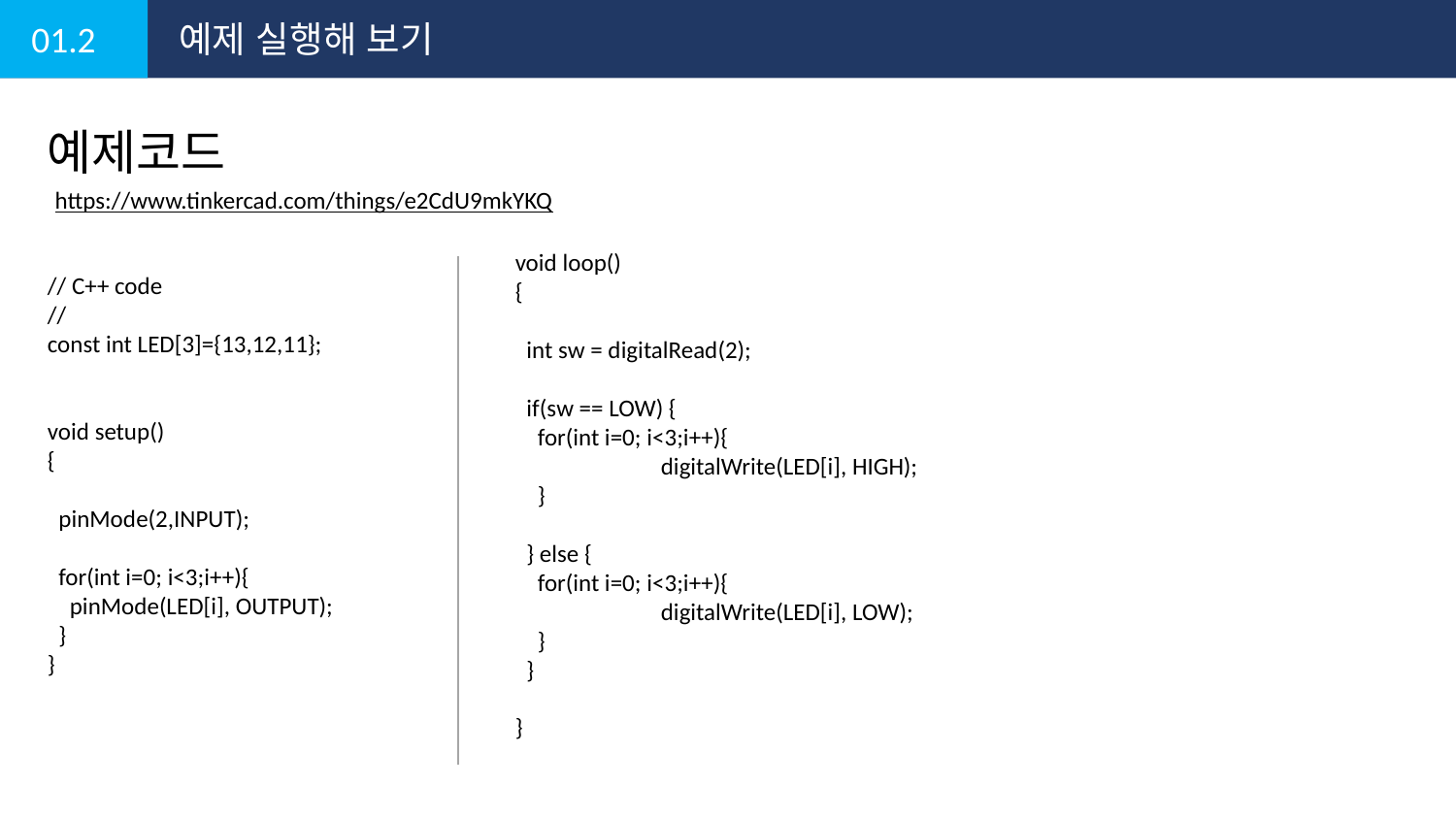

01.2
예제 실행해 보기
예제코드
https://www.tinkercad.com/things/e2CdU9mkYKQ
void loop()
{

  int sw = digitalRead(2);

  if(sw == LOW) {
    for(int i=0; i<3;i++){
    	digitalWrite(LED[i], HIGH);
    }

  } else {
    for(int i=0; i<3;i++){
    	digitalWrite(LED[i], LOW);
    }
  }

}
// C++ code
//
const int LED[3]={13,12,11};

void setup()
{

  pinMode(2,INPUT);

  for(int i=0; i<3;i++){
    pinMode(LED[i], OUTPUT);
  }
}